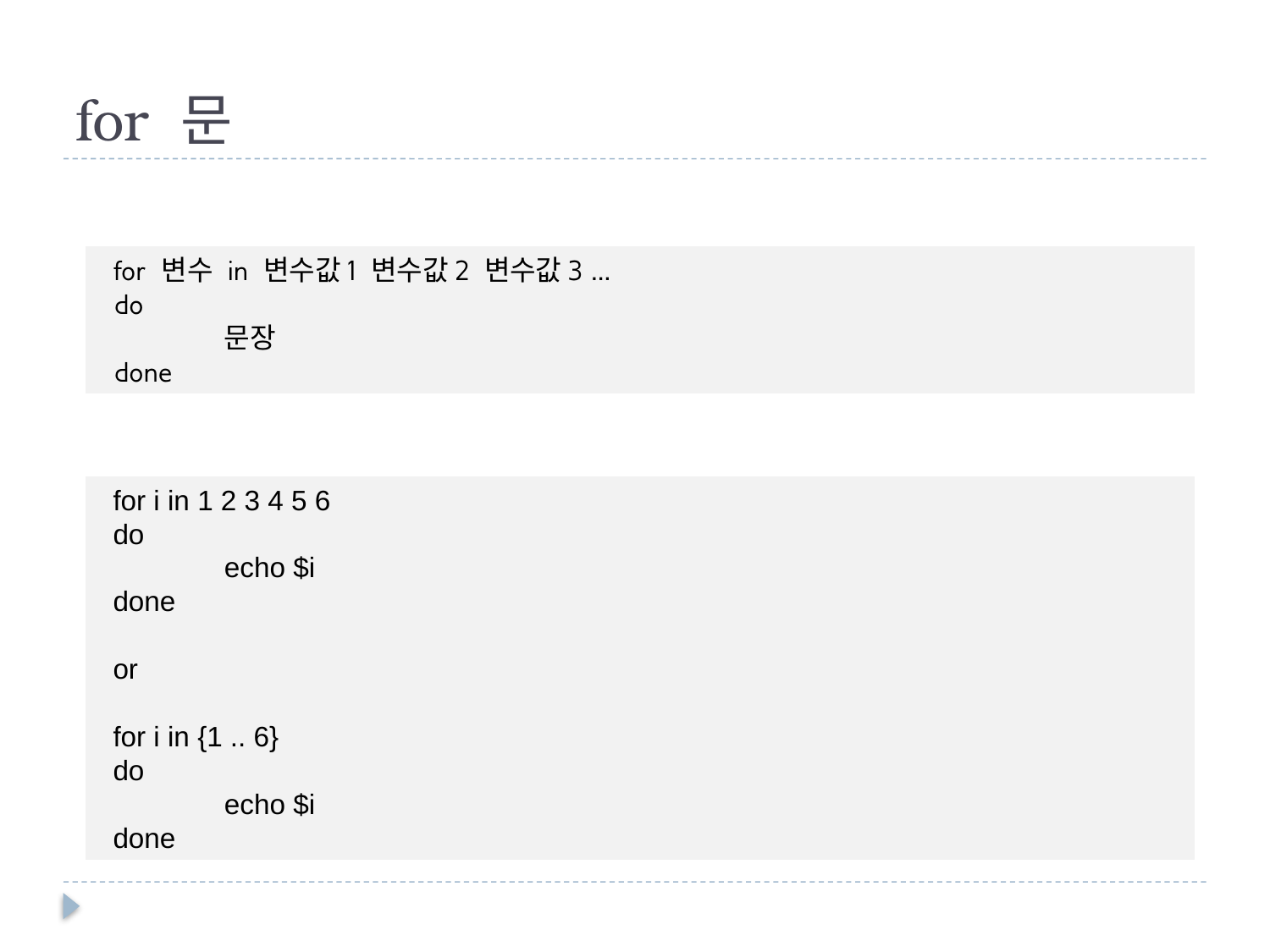

# for 문
  for 변수 in 변수값1 변수값2 변수값3 …
  do
	문장
  done
  for i in 1 2 3 4 5 6
  do
	echo $i
  done

  or

  for i in {1 .. 6}
  do
	echo $i
  done